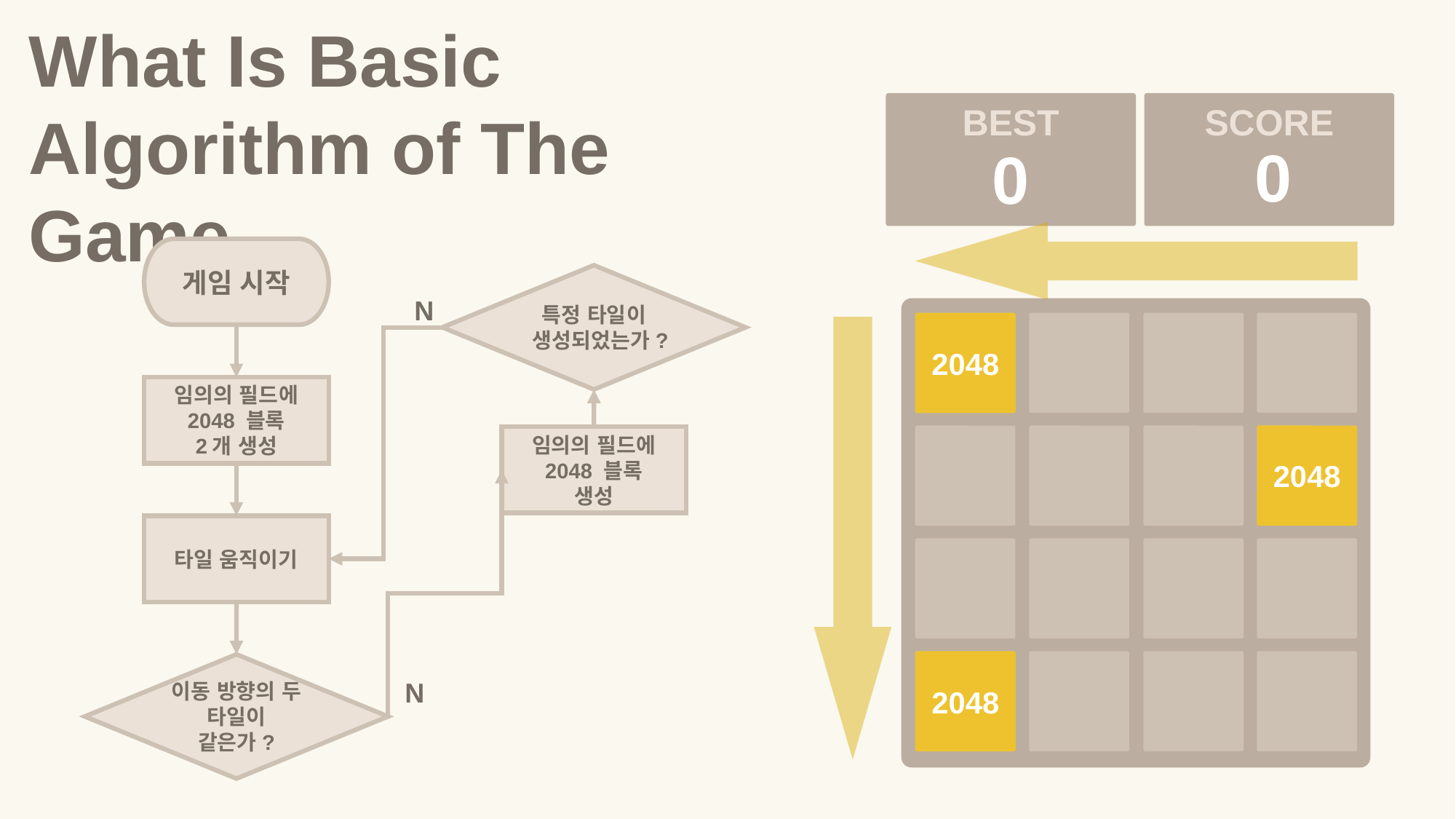

What Is Basic Algorithm of The Game

BEST

0

SCORE

0

게임 시작
특정 타일이 생성되었는가?
N
2048
You win!

Keep going

Try again
임의의 필드에 2048 블록
2개 생성
임의의 필드에
2048 블록
생성
2048
N

타일 움직이기
2048
이동 방향의 두 타일이
같은가?